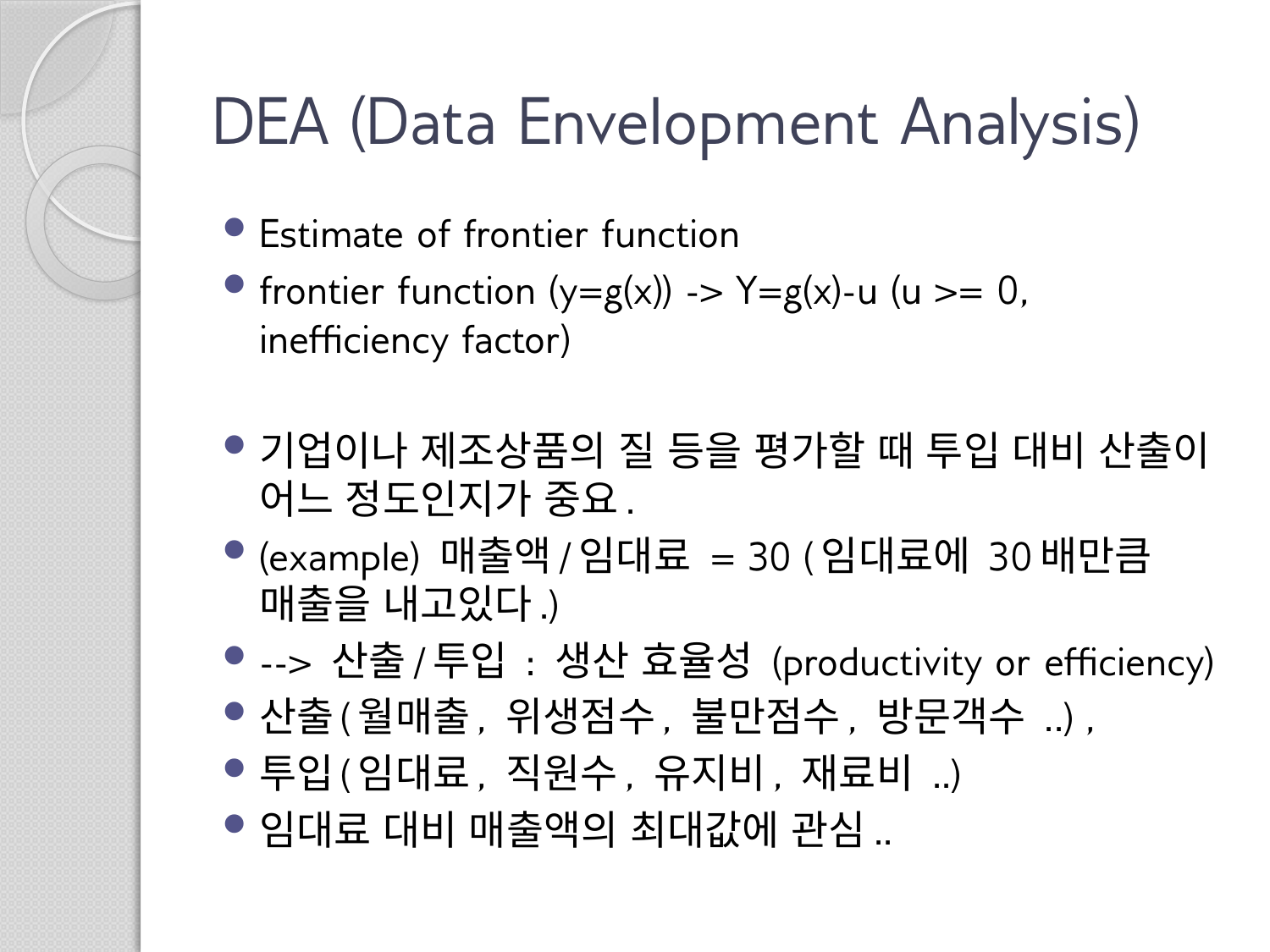

# DEA (Data Envelopment Analysis)
Estimate of frontier function
frontier function (y=g(x)) -> Y=g(x)-u (u >= 0, inefficiency factor)

기업이나 제조상품의 질 등을 평가할 때 투입 대비 산출이 어느 정도인지가 중요.
(example) 매출액/임대료 = 30 (임대료에 30배만큼 매출을 내고있다.)
--> 산출/투입 : 생산 효율성 (productivity or efficiency)
산출(월매출, 위생점수, 불만점수, 방문객수 ..) ,
투입(임대료, 직원수, 유지비, 재료비 ..)
임대료 대비 매출액의 최대값에 관심..